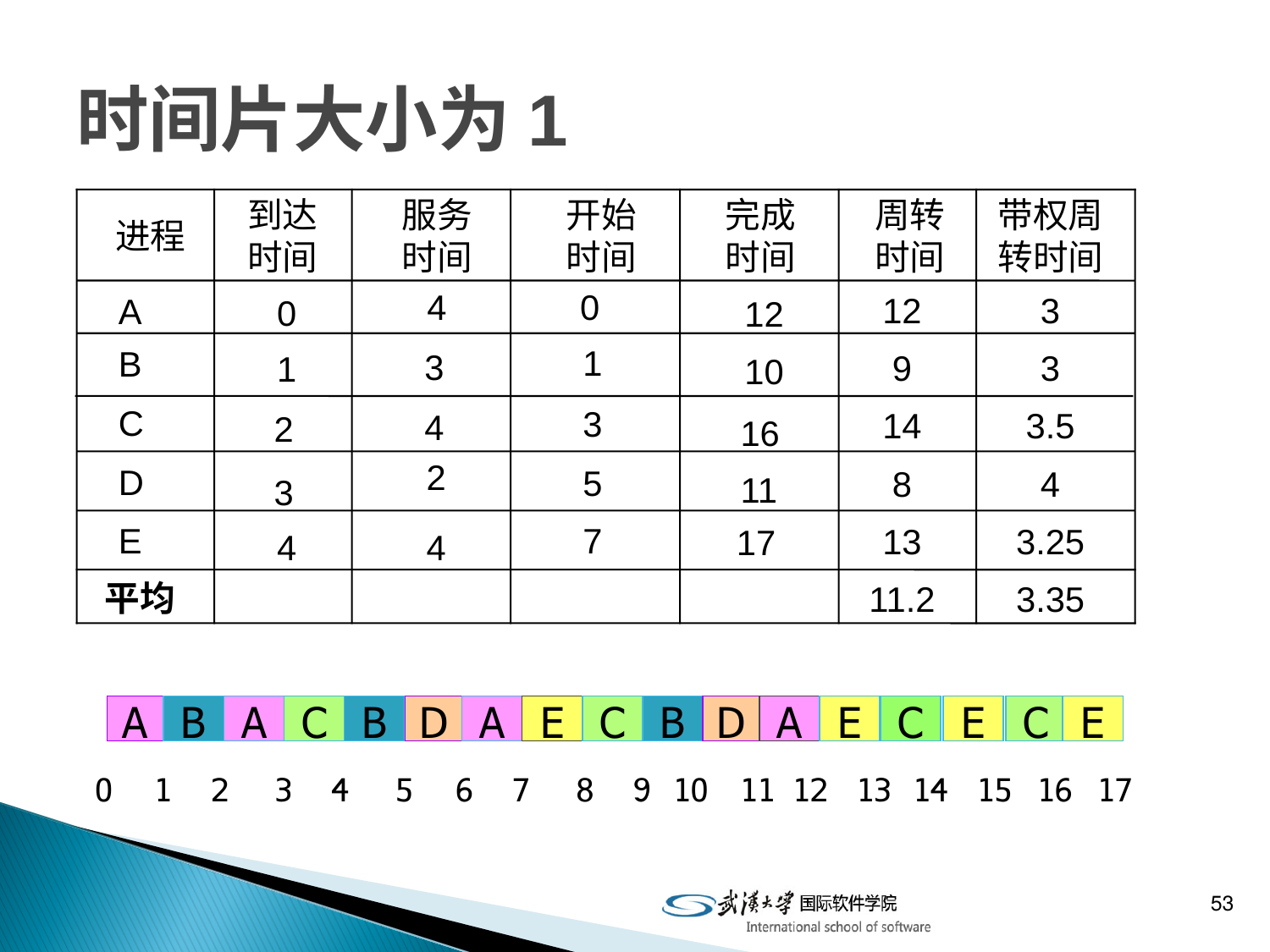

# 时间片大小为1
 进程

到达
时间

服务
时间

开始
时间

完成
时间
周转
时间

带权周转时间

     0
     1
     3
     5
     7
    4
   A

    12
    10
    16
    11
    17
   0
12
9
14
8
13
11.2
3
3
3.5
4
3.25
3.35
   B

    3
   1
   C

    4
   2
    2
   D

   3
   E

   4
    4

平均

A
B
A
C
B
D
A
E
C
B
D
A
E
C
E
C
E
0
1
2
3
4
5
6
7
8
9
10
11
12
13
14
15
16
17